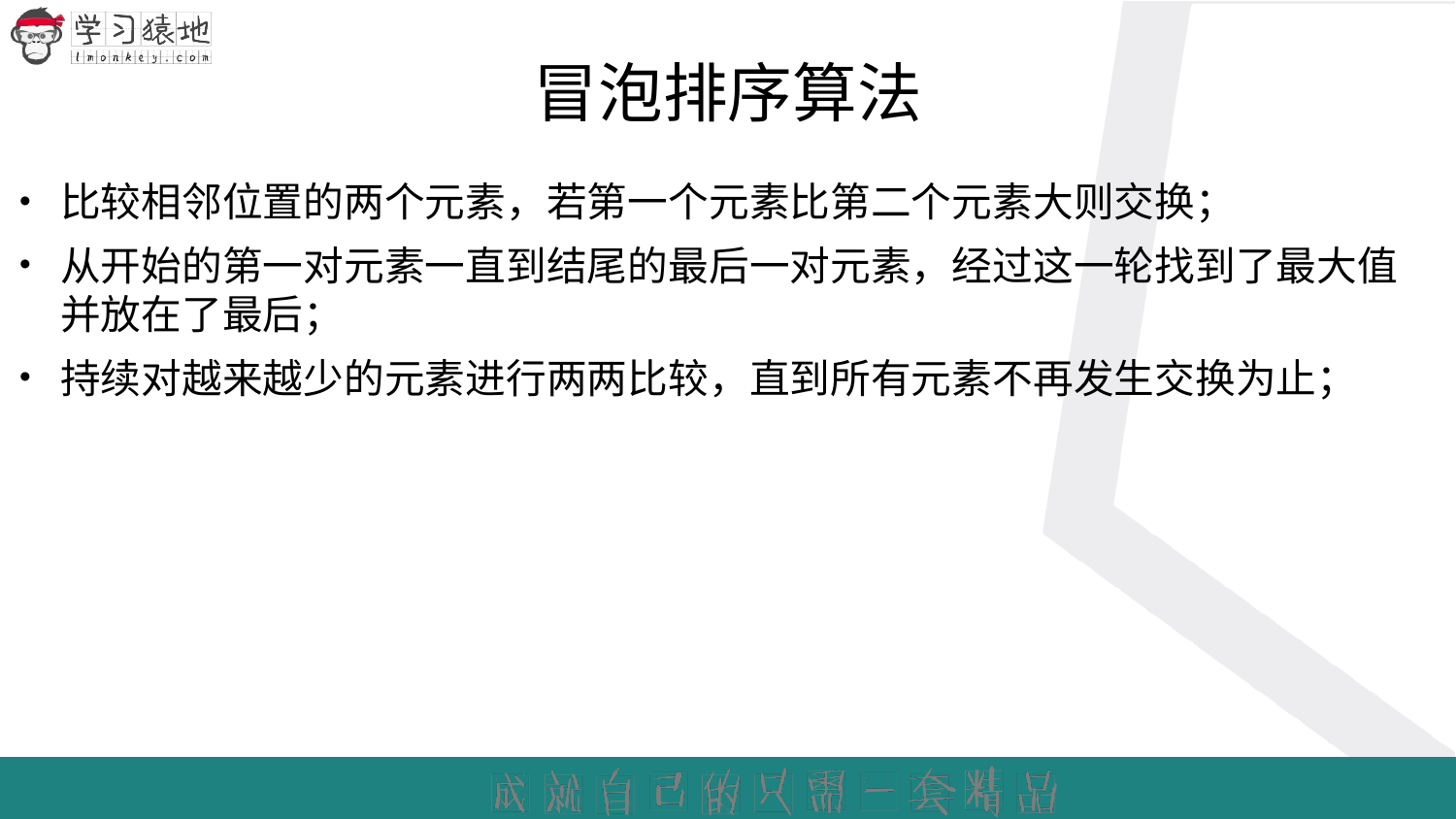

冒泡排序算法
比较相邻位置的两个元素，若第一个元素比第二个元素大则交换；
从开始的第一对元素一直到结尾的最后一对元素，经过这一轮找到了最大值并放在了最后；
持续对越来越少的元素进行两两比较，直到所有元素不再发生交换为止；